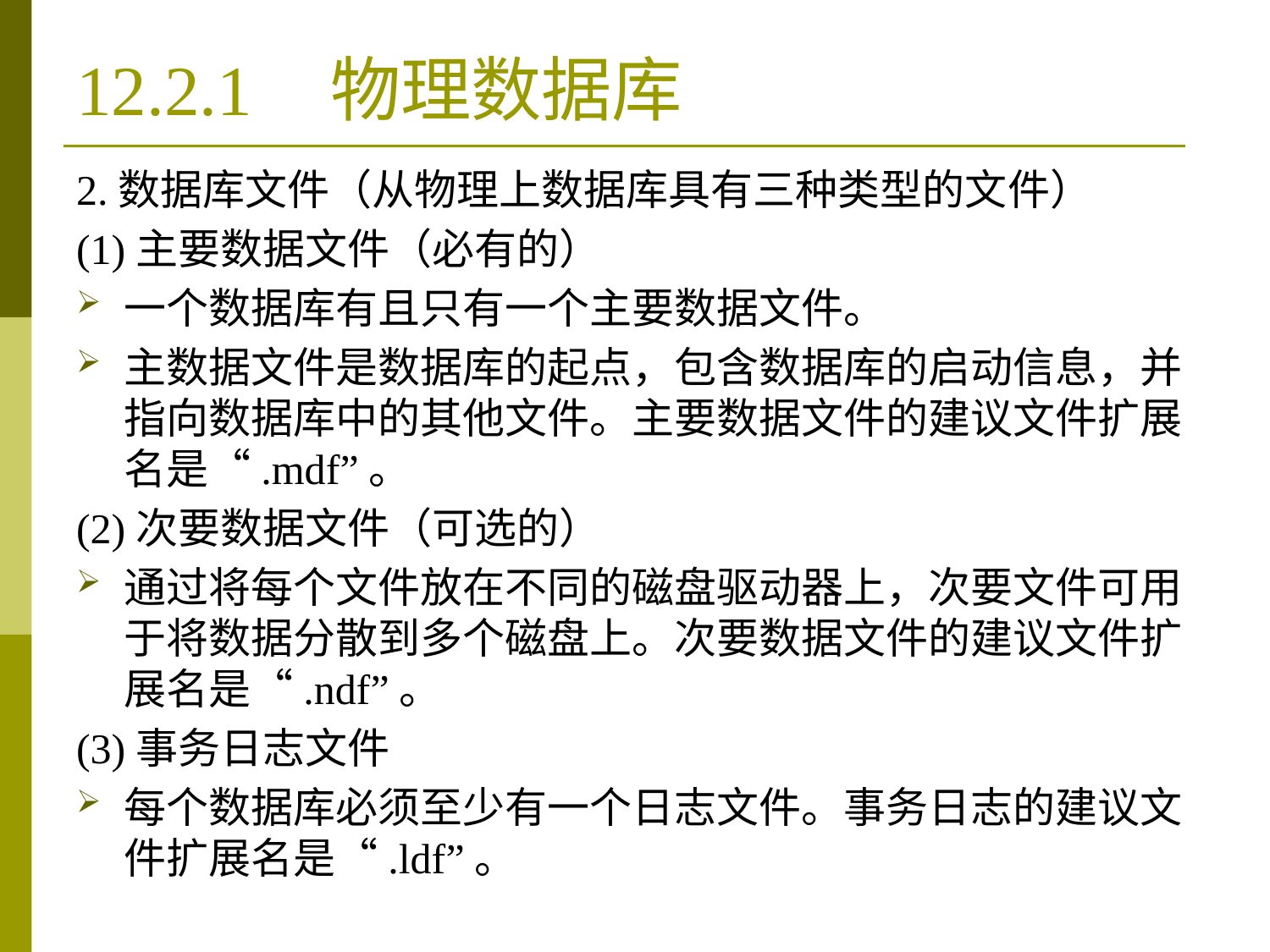

# 12.2.1	物理数据库
2.数据库文件（从物理上数据库具有三种类型的文件）
(1)主要数据文件（必有的）
一个数据库有且只有一个主要数据文件。
主数据文件是数据库的起点，包含数据库的启动信息，并指向数据库中的其他文件。主要数据文件的建议文件扩展名是“.mdf”。
(2)次要数据文件（可选的）
通过将每个文件放在不同的磁盘驱动器上，次要文件可用于将数据分散到多个磁盘上。次要数据文件的建议文件扩展名是“.ndf”。
(3)事务日志文件
每个数据库必须至少有一个日志文件。事务日志的建议文件扩展名是“.ldf”。